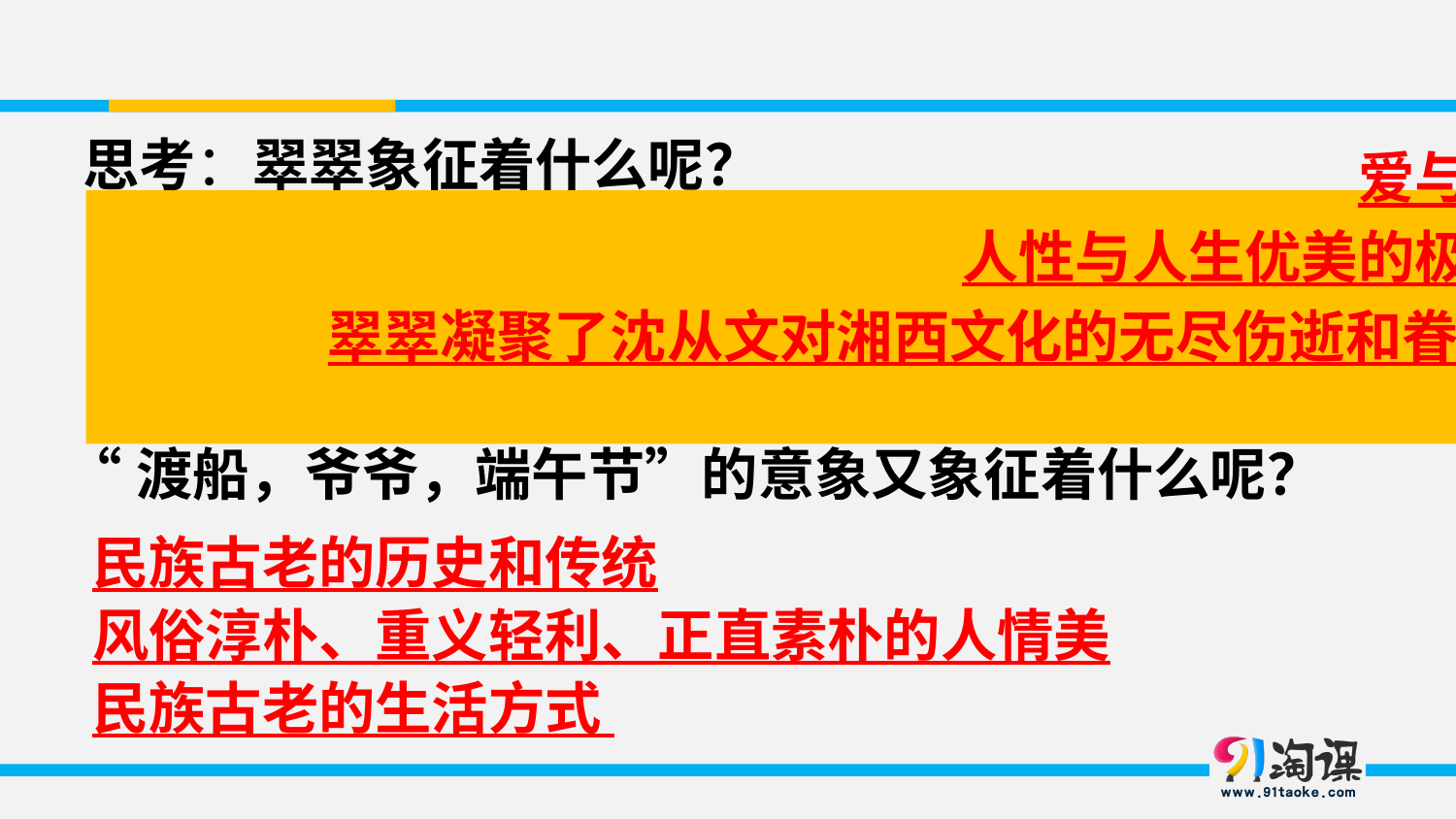

思考：翠翠象征着什么呢？
爱与美
人性与人生优美的极致
翠翠凝聚了沈从文对湘西文化的无尽伤逝和眷恋
“渡船，爷爷，端午节”的意象又象征着什么呢？
民族古老的历史和传统
风俗淳朴、重义轻利、正直素朴的人情美
民族古老的生活方式